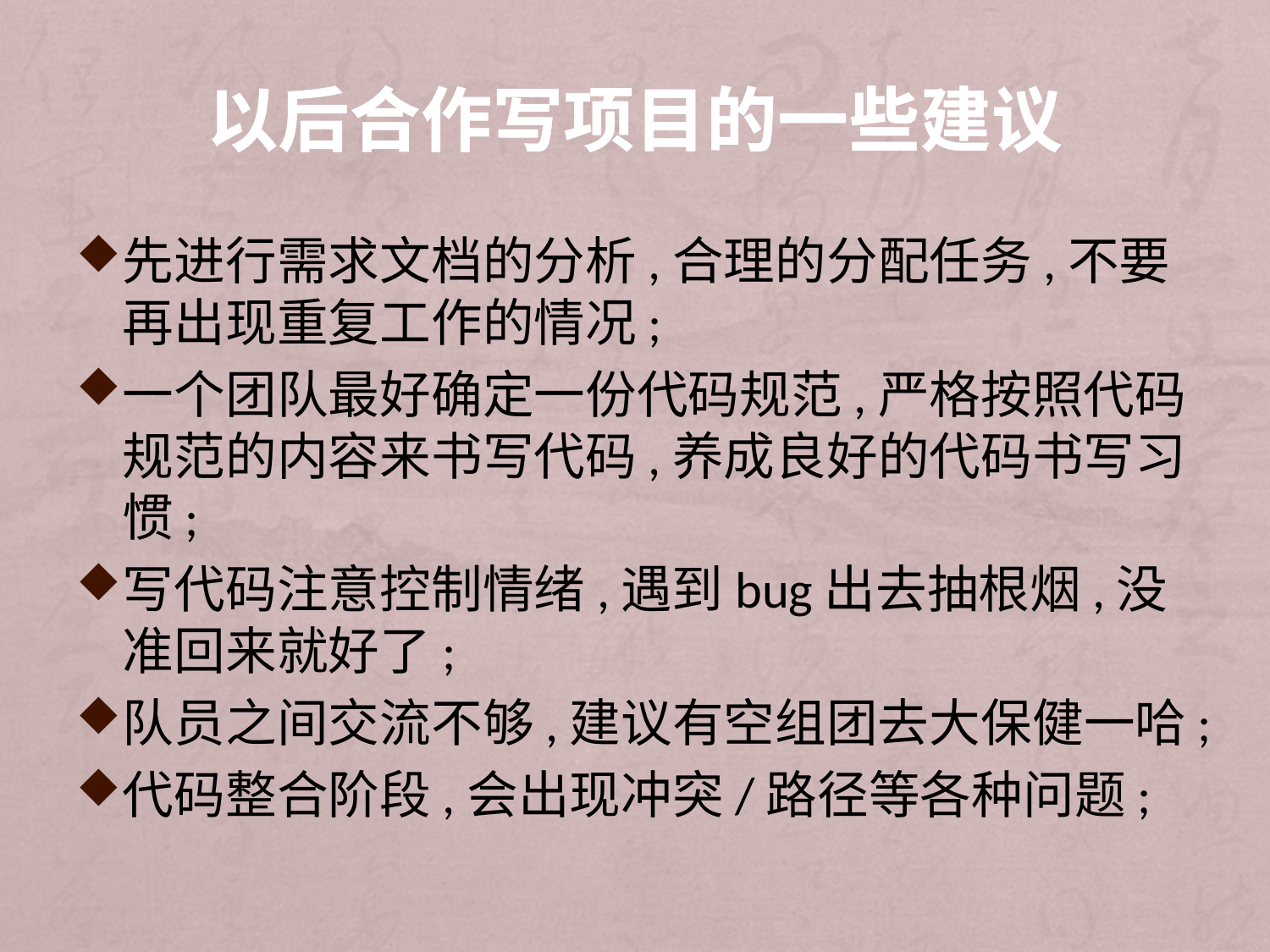

# 以后合作写项目的一些建议
先进行需求文档的分析,合理的分配任务,不要再出现重复工作的情况;
一个团队最好确定一份代码规范,严格按照代码规范的内容来书写代码,养成良好的代码书写习惯;
写代码注意控制情绪,遇到bug出去抽根烟,没准回来就好了;
队员之间交流不够,建议有空组团去大保健一哈;
代码整合阶段,会出现冲突/路径等各种问题;